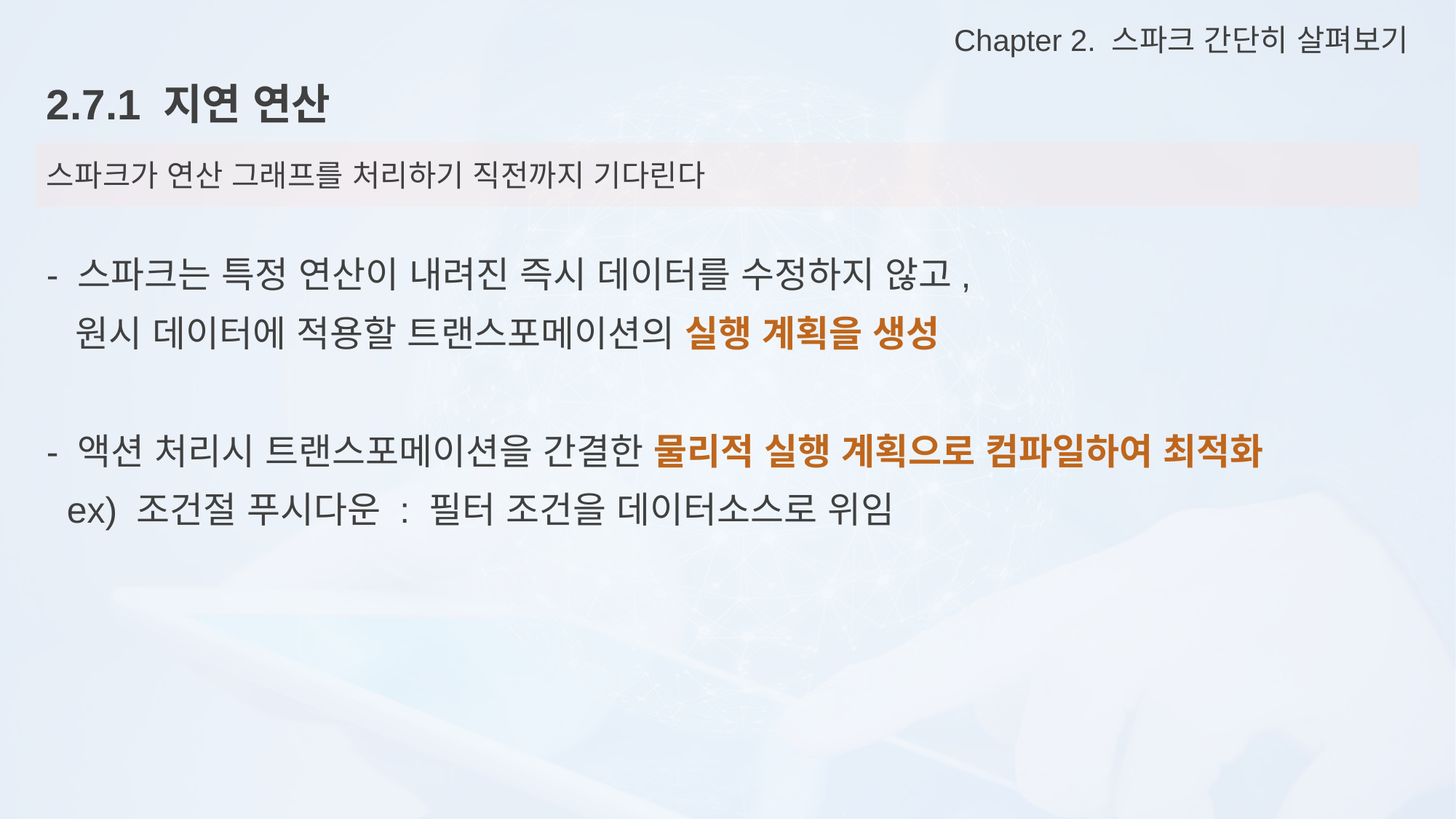

Chapter 2. 스파크 간단히 살펴보기
2.7.1 지연 연산
스파크가 연산 그래프를 처리하기 직전까지 기다린다
- 스파크는 특정 연산이 내려진 즉시 데이터를 수정하지 않고,
  원시 데이터에 적용할 트랜스포메이션의 실행 계획을 생성

- 액션 처리시 트랜스포메이션을 간결한 물리적 실행 계획으로 컴파일하여 최적화
  ex) 조건절 푸시다운 : 필터 조건을 데이터소스로 위임